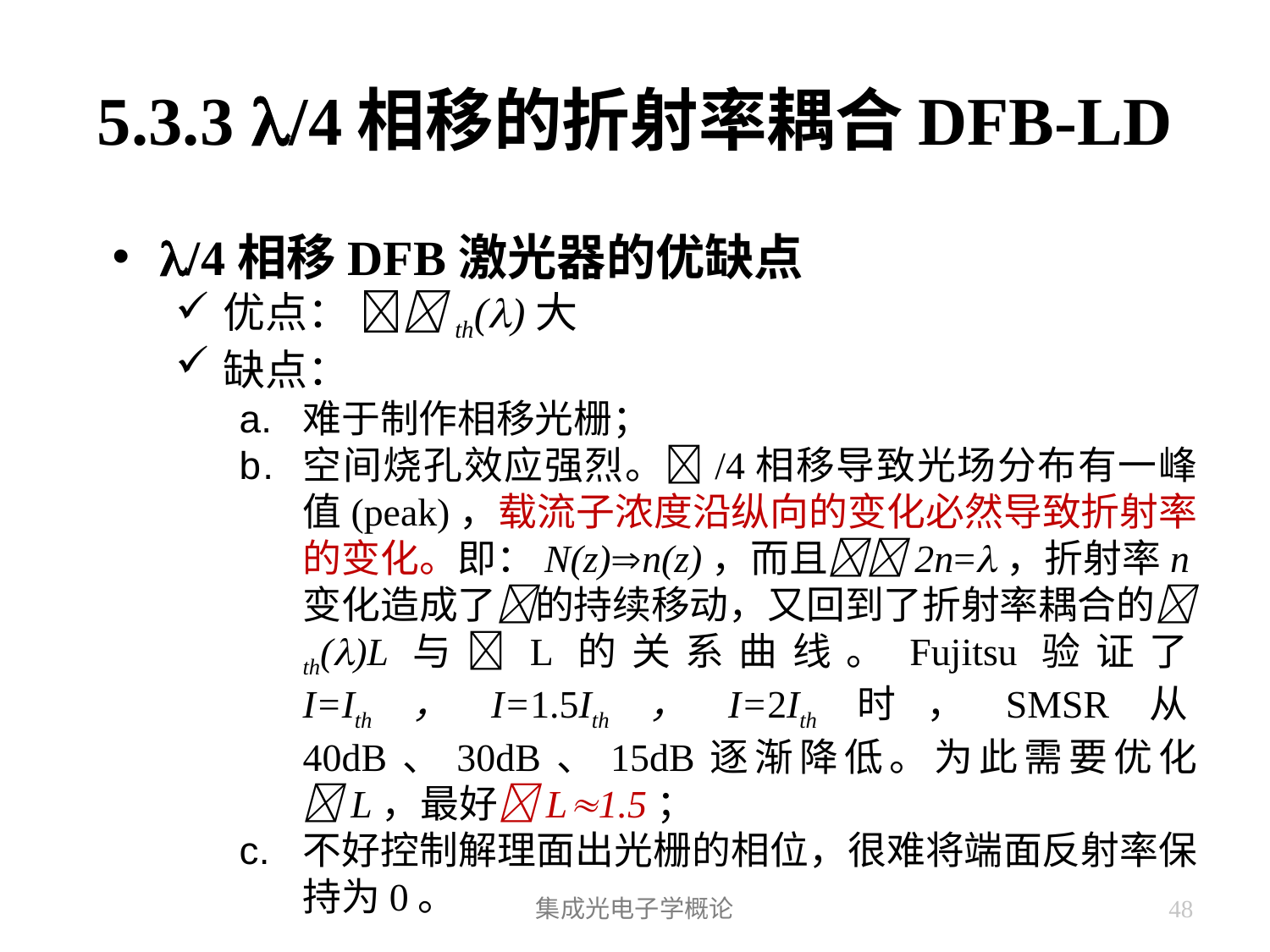

# 5.3.3 λ/4相移的折射率耦合DFB-LD
λ/4相移DFB激光器的优缺点
优点： Δαth(λ)大
缺点：
难于制作相移光栅；
空间烧孔效应强烈。λ/4相移导致光场分布有一峰值(peak)，载流子浓度沿纵向的变化必然导致折射率的变化。即：N(z)⇒n(z)，而且Λ⋅2n=λ，折射率n变化造成了λ的持续移动，又回到了折射率耦合的αth(λ)L与δL的关系曲线。Fujitsu验证了I=Ith，I=1.5Ith，I=2Ith时，SMSR从40dB、30dB、15dB逐渐降低。为此需要优化κL，最好κL≈1.5；
不好控制解理面出光栅的相位，很难将端面反射率保持为0。

集成光电子学概论
48